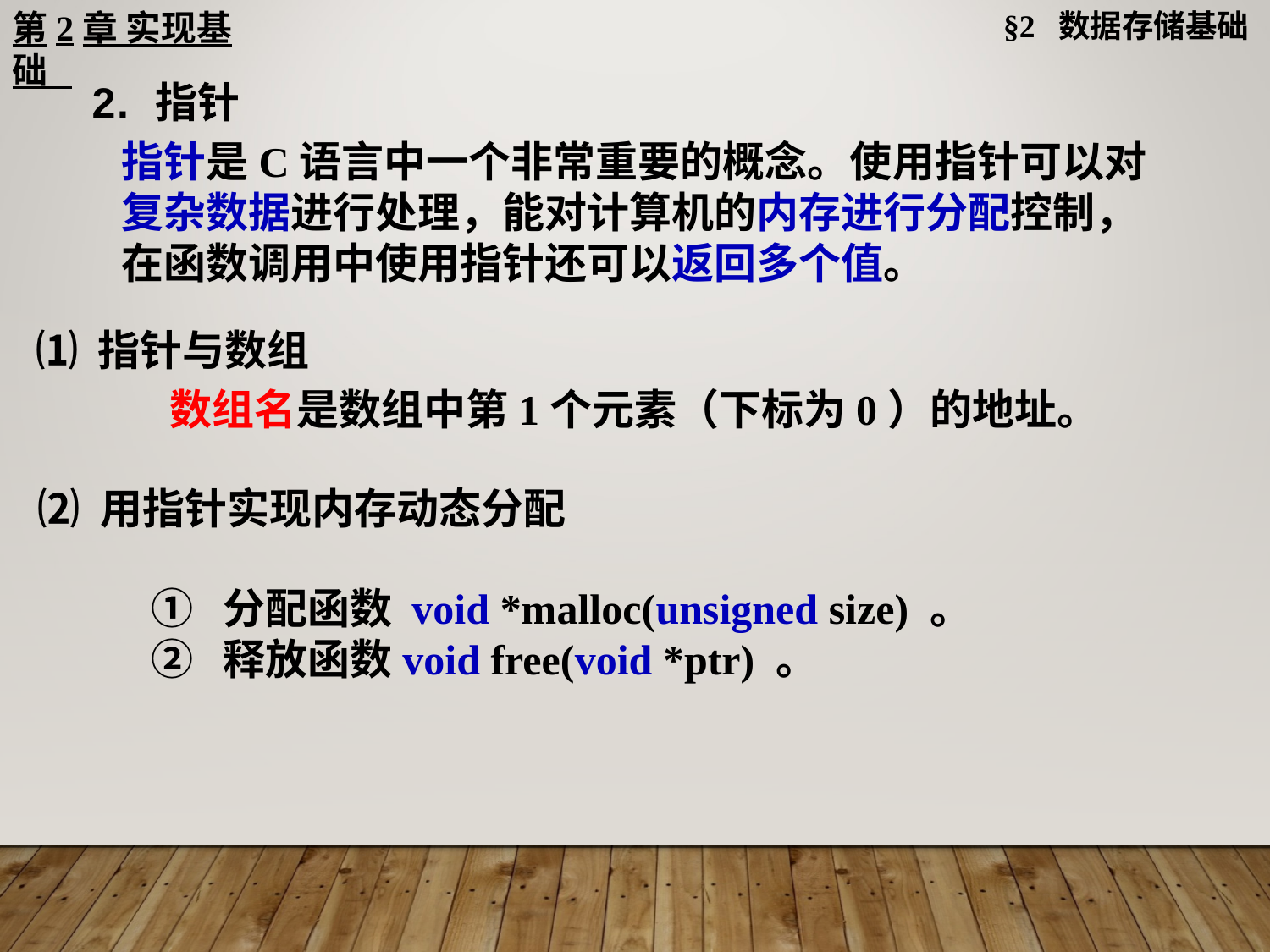

第2章 实现基础
§2  数据存储基础
指针
指针是C语言中一个非常重要的概念。使用指针可以对复杂数据进行处理，能对计算机的内存进行分配控制，在函数调用中使用指针还可以返回多个值。
⑴ 指针与数组
     数组名是数组中第1个元素（下标为0）的地址。
⑵ 用指针实现内存动态分配
①  分配函数 void *malloc(unsigned size) 。
②  释放函数void free(void *ptr) 。